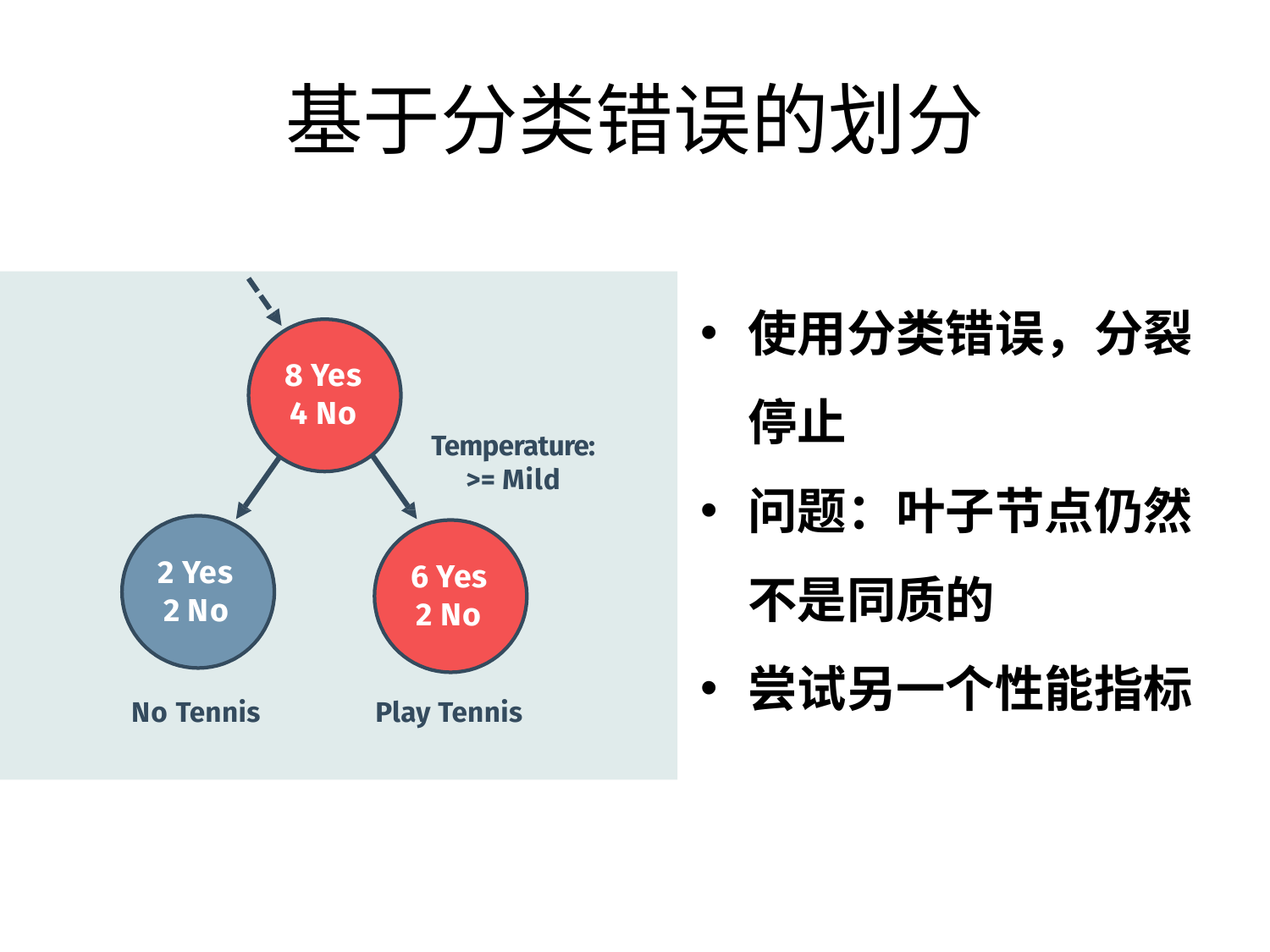

# 基于分类错误的划分

使用分类错误，分裂停止
问题：叶子节点仍然不是同质的
尝试另一个性能指标

8 Yes
4 No

Temperature:
>= Mild

2 Yes
2 No
6 Yes
2 No
No Tennis
Play Tennis